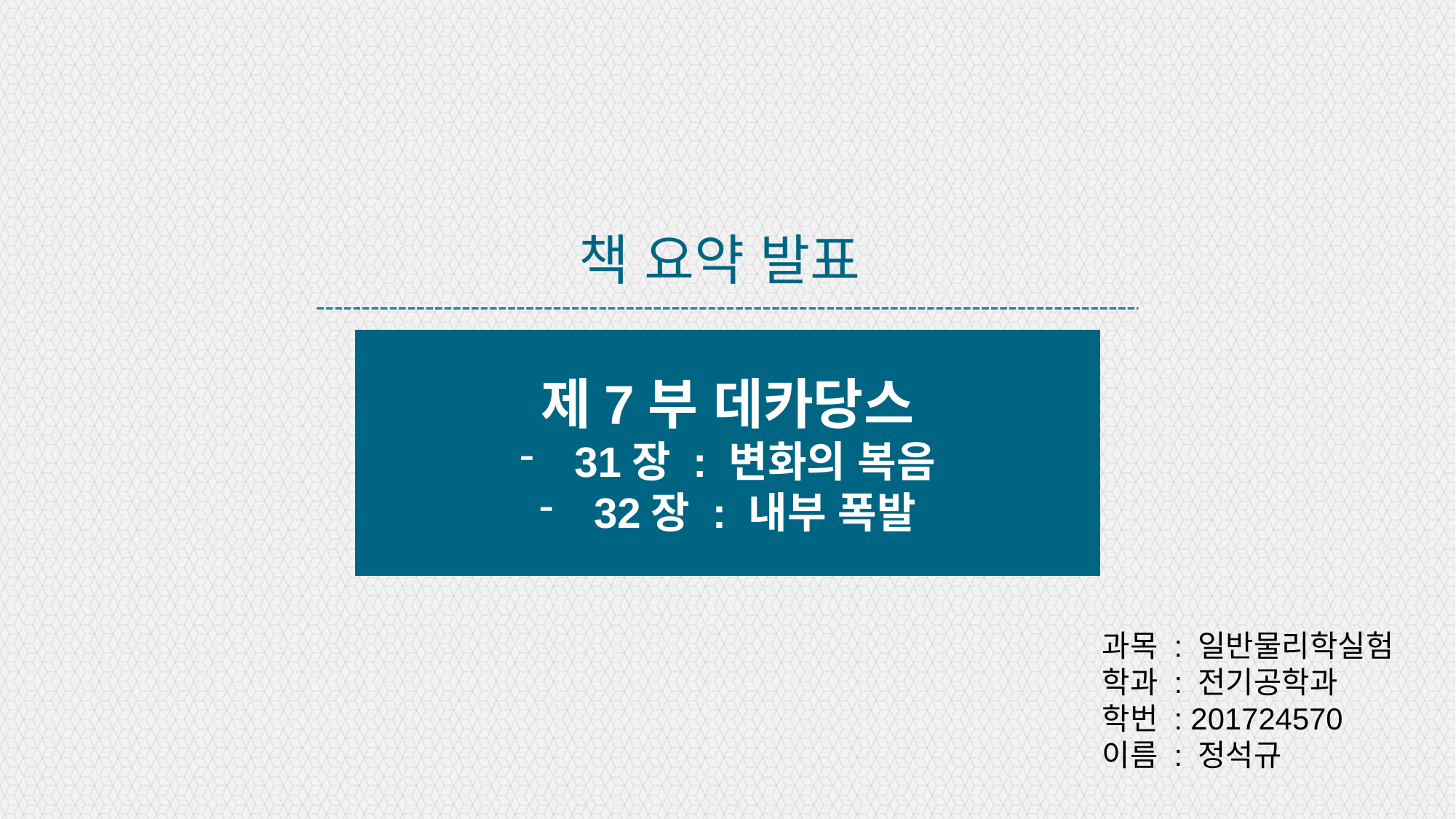

책 요약 발표
제7부 데카당스
31장 : 변화의 복음
32장 : 내부 폭발
과목 : 일반물리학실험
학과 : 전기공학과
학번 : 201724570
이름 : 정석규